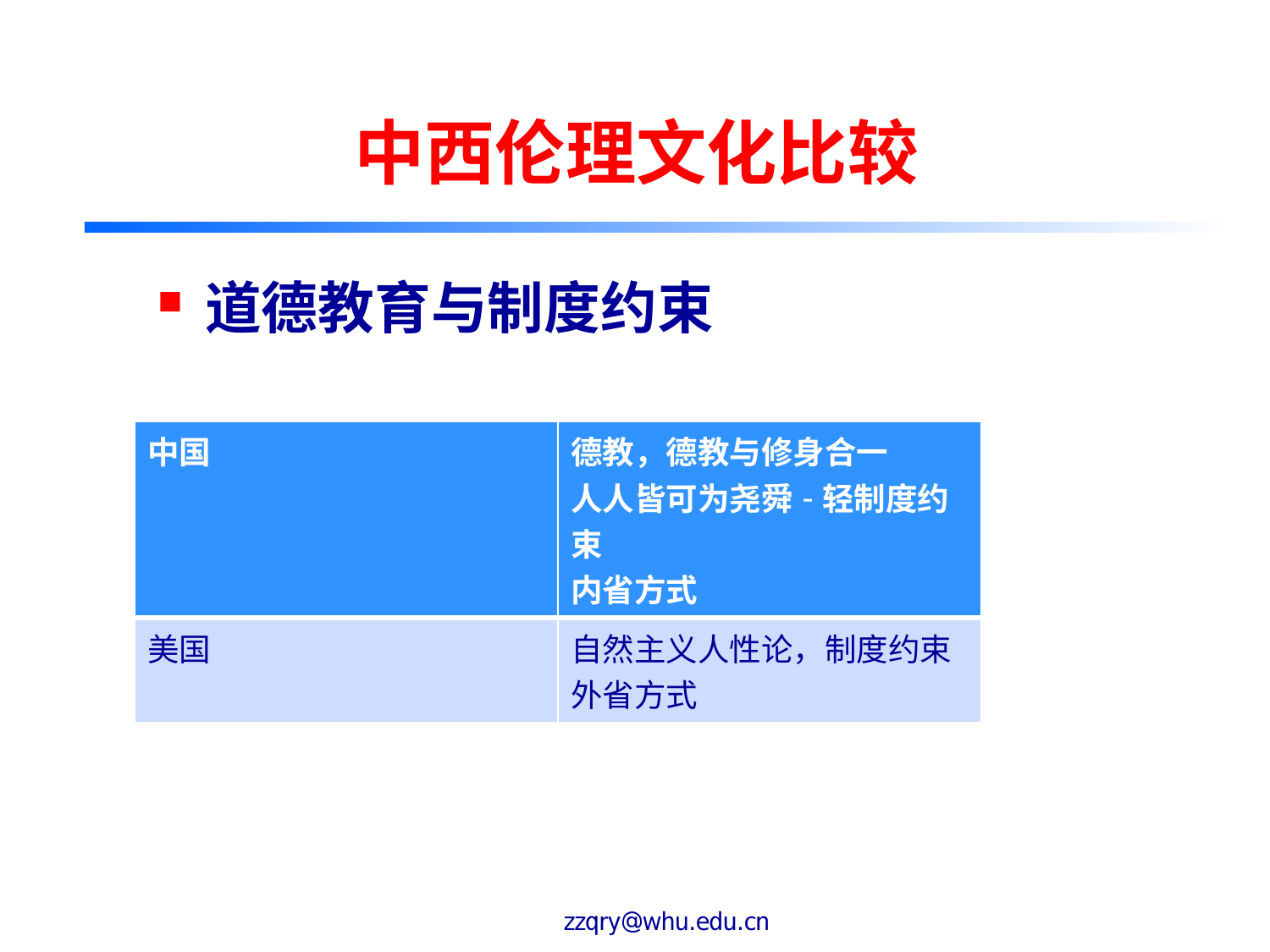

# 中西伦理文化比较
道德教育与制度约束
| 中国 | 德教，德教与修身合一 人人皆可为尧舜-轻制度约束 内省方式 |
| --- | --- |
| 美国 | 自然主义人性论，制度约束 外省方式 |

zzqry@whu.edu.cn